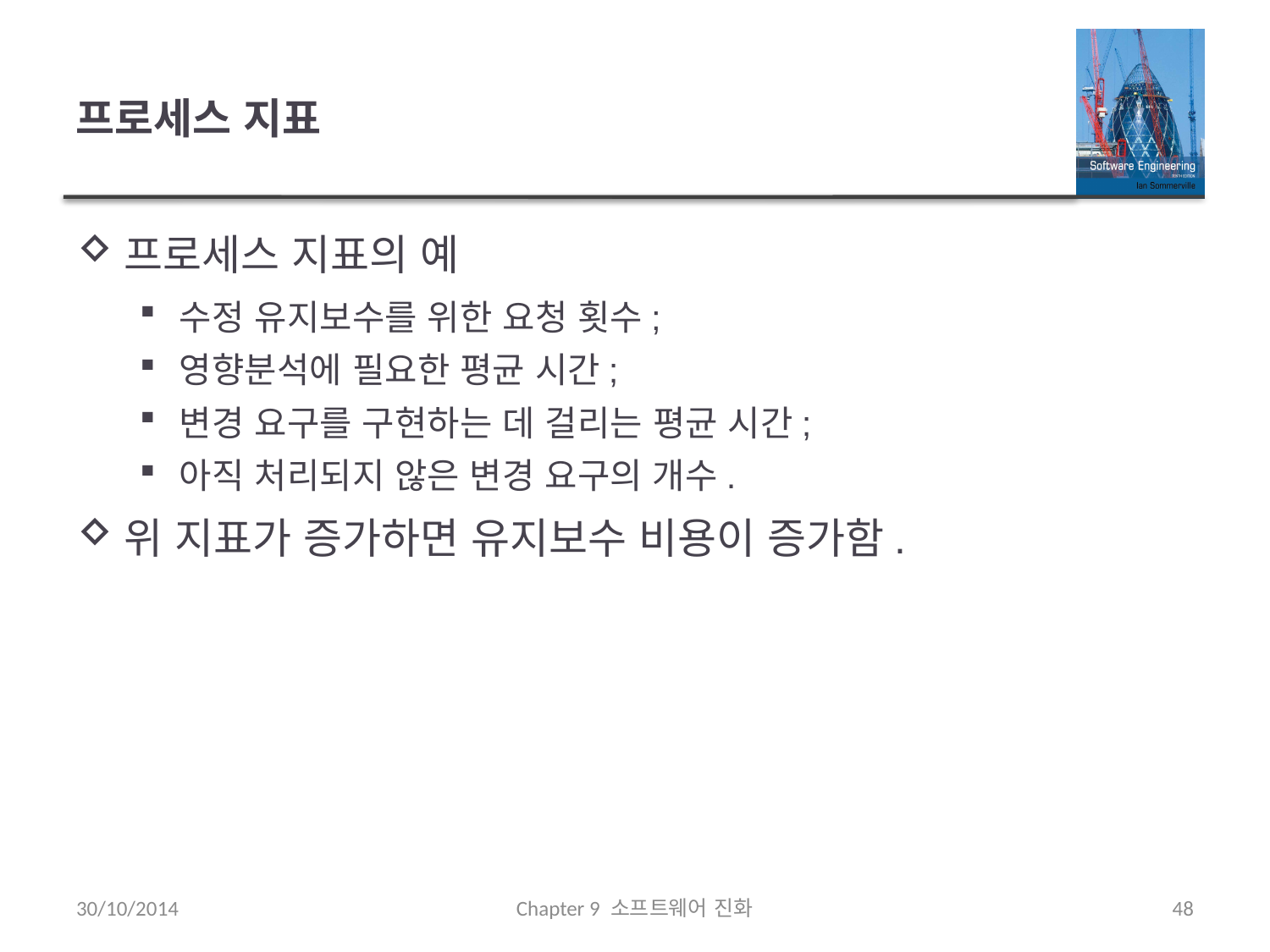

# 프로세스 지표
프로세스 지표의 예
수정 유지보수를 위한 요청 횟수;
영향분석에 필요한 평균 시간;
변경 요구를 구현하는 데 걸리는 평균 시간;
아직 처리되지 않은 변경 요구의 개수.
위 지표가 증가하면 유지보수 비용이 증가함.
30/10/2014
Chapter 9 소프트웨어 진화
48